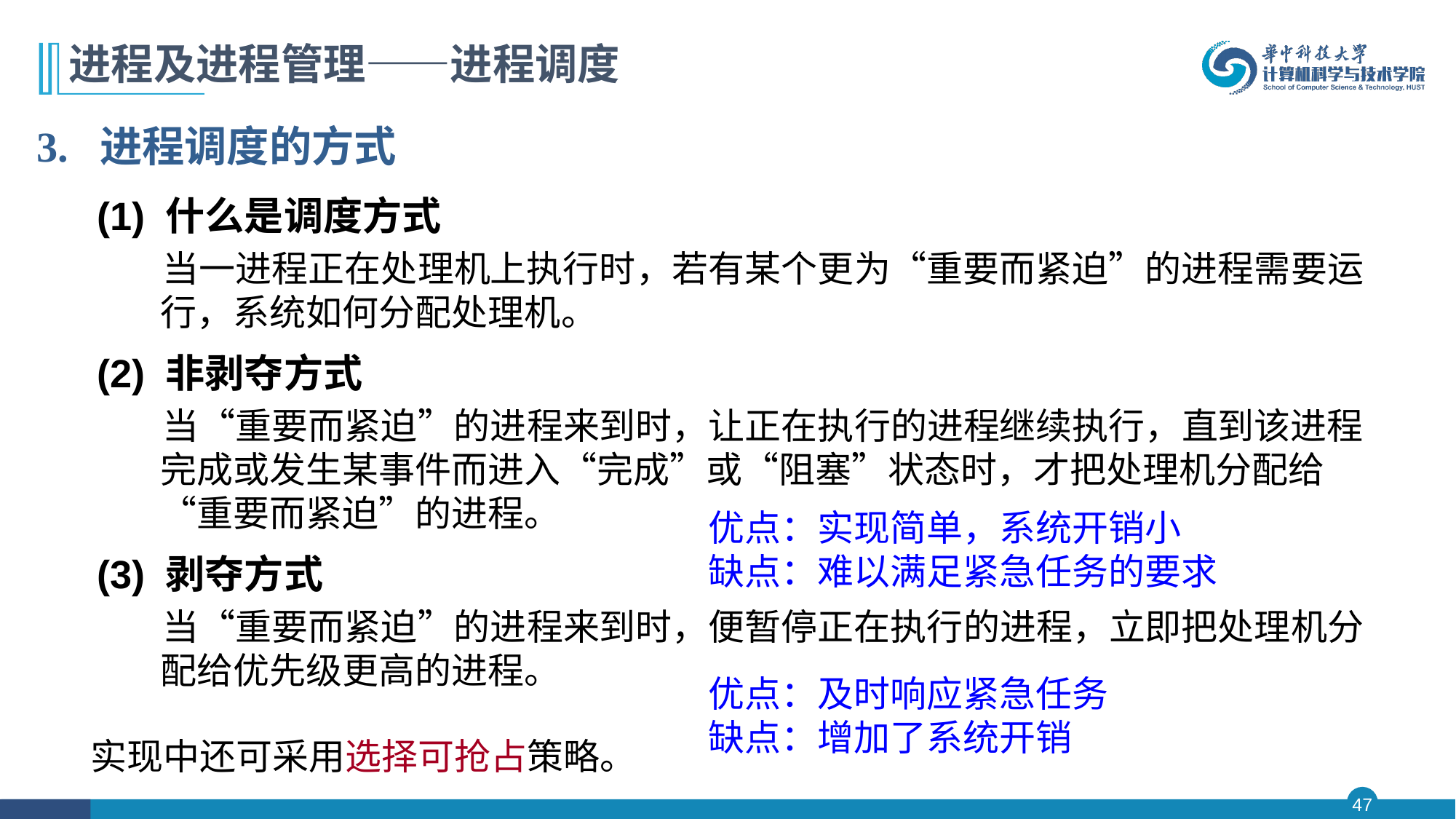

# 进程及进程管理——进程调度
3.  进程调度的方式
(1) 什么是调度方式
       当一进程正在处理机上执行时，若有某个更为“重要而紧迫”的进程需要运行，系统如何分配处理机。
(2) 非剥夺方式
       当“重要而紧迫”的进程来到时，让正在执行的进程继续执行，直到该进程完成或发生某事件而进入“完成”或“阻塞”状态时，才把处理机分配给“重要而紧迫”的进程。
(3) 剥夺方式
       当“重要而紧迫”的进程来到时，便暂停正在执行的进程，立即把处理机分配给优先级更高的进程。
优点：实现简单，系统开销小
缺点：难以满足紧急任务的要求
优点：及时响应紧急任务
缺点：增加了系统开销
实现中还可采用选择可抢占策略。